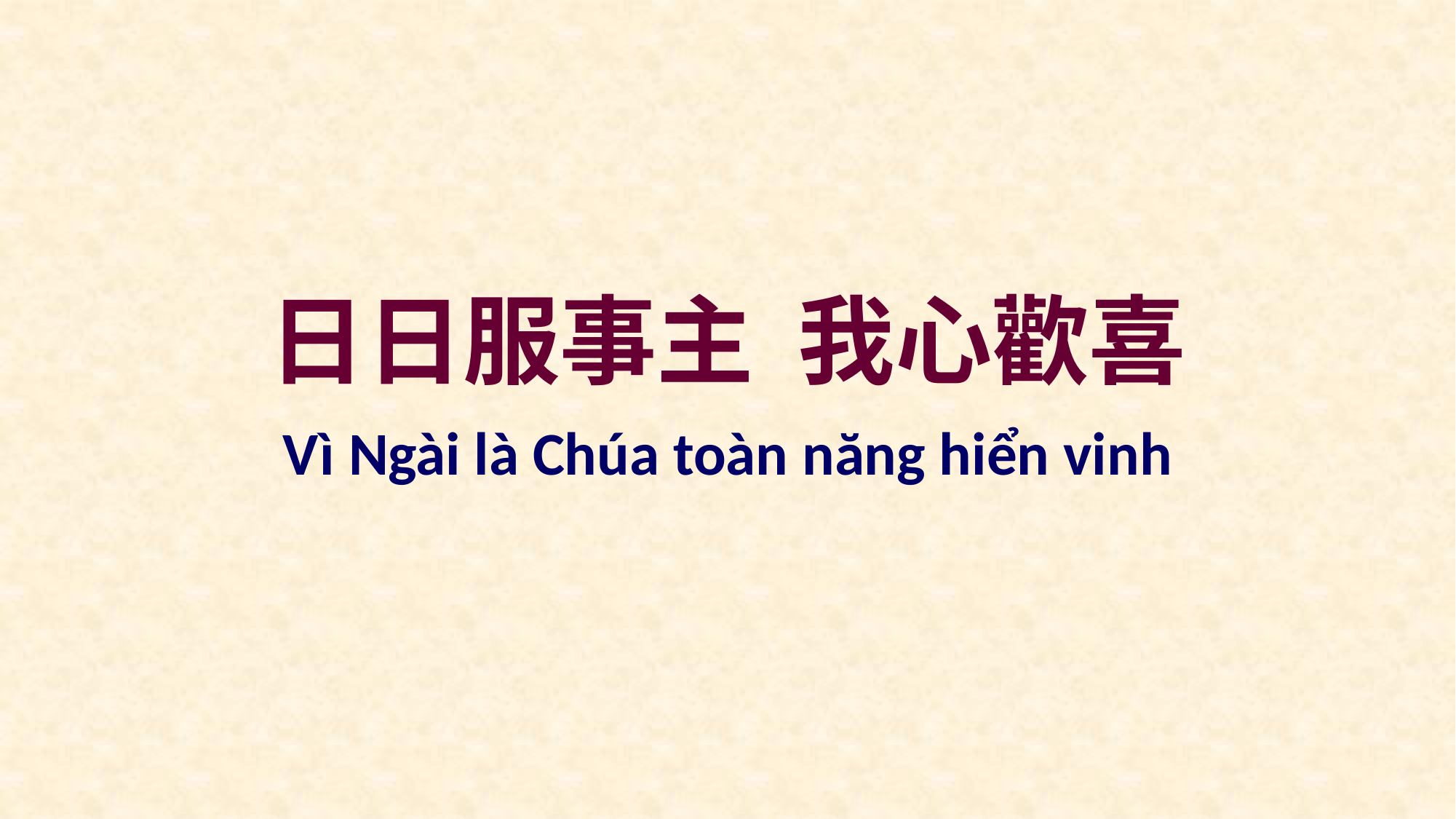

日日服事主  我心歡喜
Vì Ngài là Chúa toàn năng hiển vinh